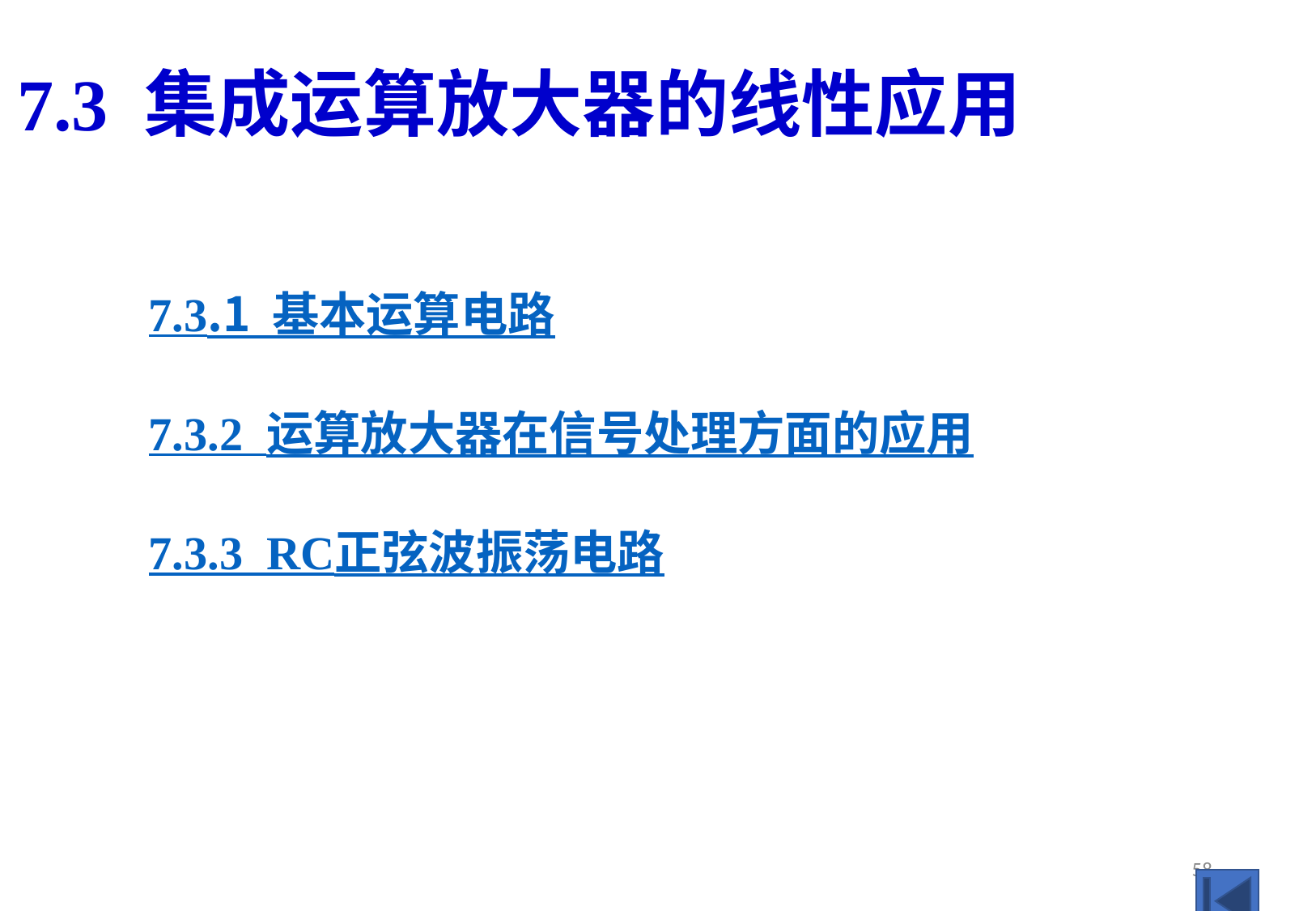

# 7.3 集成运算放大器的线性应用
7.3.1  基本运算电路
7.3.2  运算放大器在信号处理方面的应用
7.3.3  RC正弦波振荡电路
58